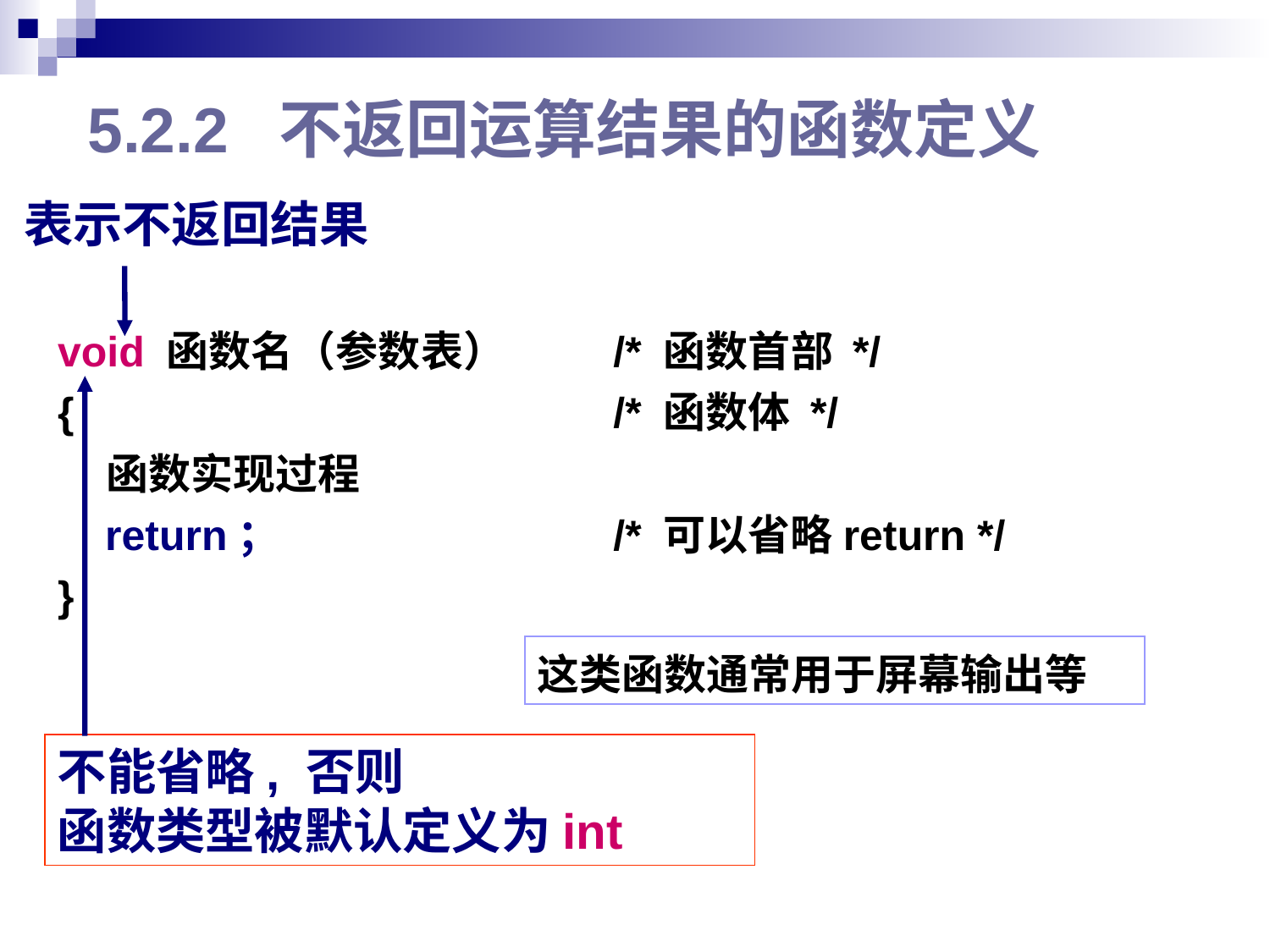

# 5.2.2  不返回运算结果的函数定义
表示不返回结果

void 函数名（参数表）  	/* 函数首部 */
{                    			/* 函数体 */
    函数实现过程
    return；          		/* 可以省略return */
}

这类函数通常用于屏幕输出等
不能省略, 否则
函数类型被默认定义为int